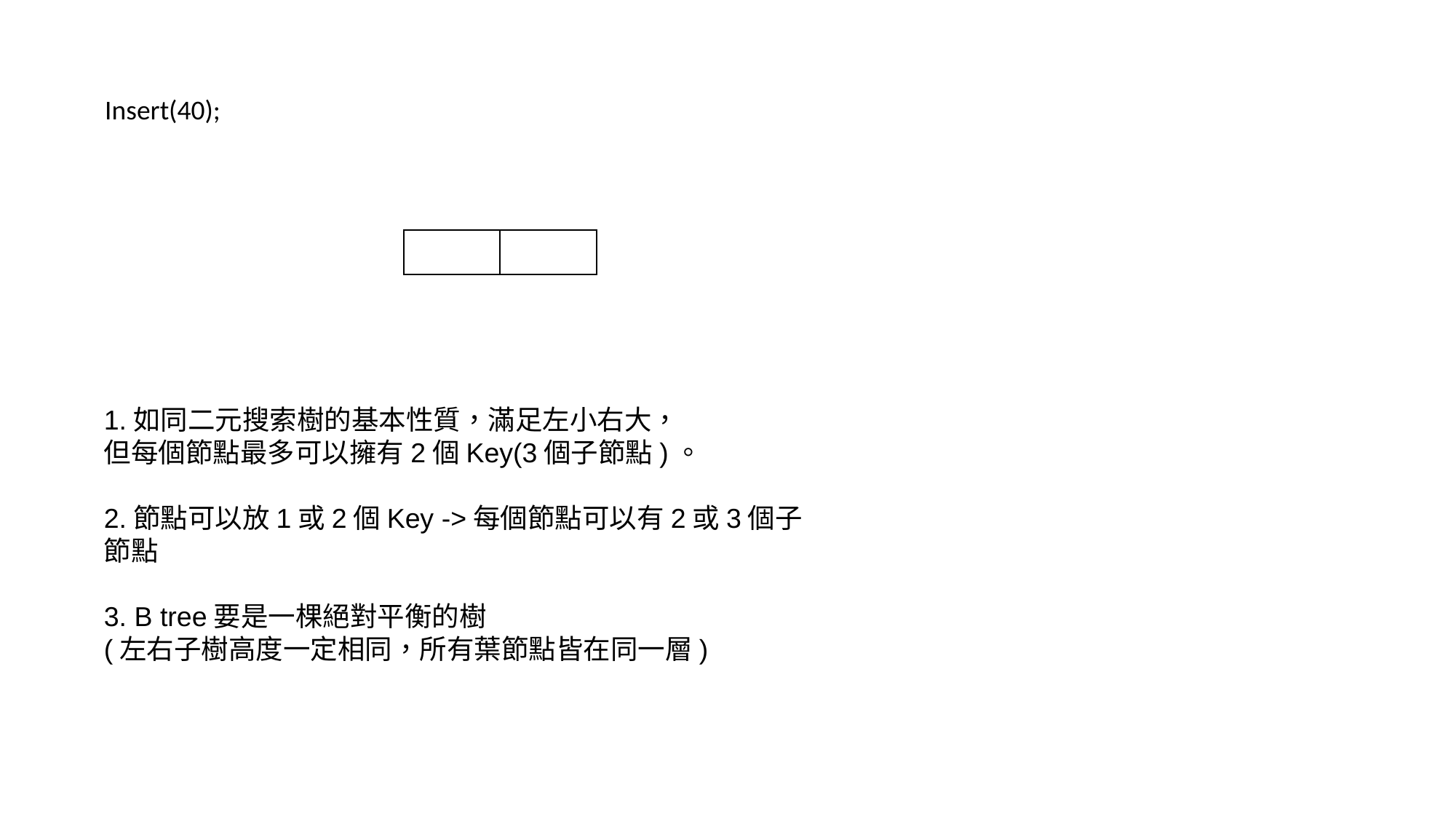

Insert(40);
|  |  |
| --- | --- |
1.如同二元搜索樹的基本性質，滿足左小右大，
但每個節點最多可以擁有2個Key(3個子節點)。

2.節點可以放1或2個Key ->每個節點可以有2或3個子節點

3. B tree要是一棵絕對平衡的樹
(左右子樹高度一定相同，所有葉節點皆在同一層)